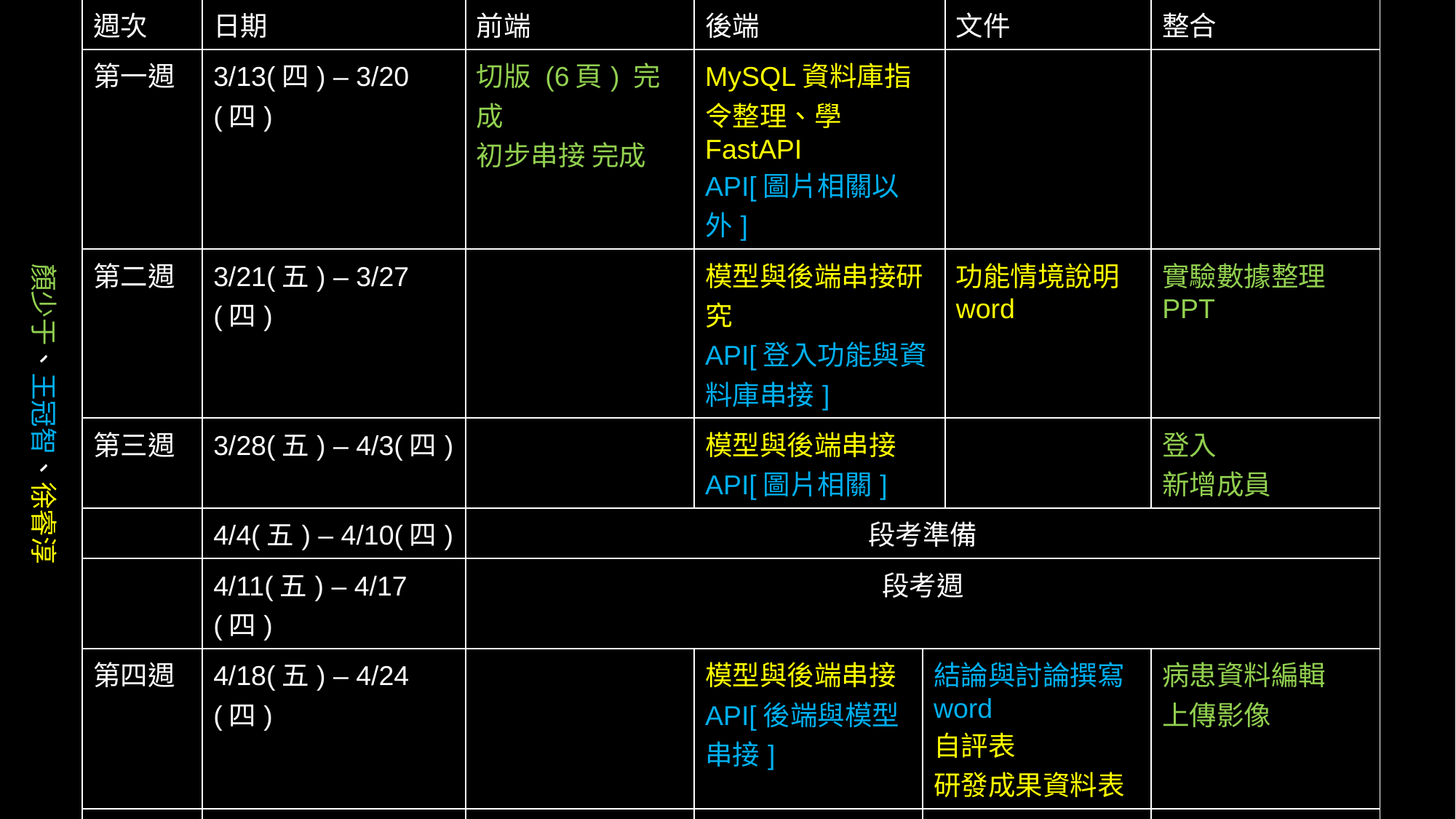

| 週次 | 日期 | 前端 | 後端 |  | 文件 | 整合 |
| --- | --- | --- | --- | --- | --- | --- |
| 第一週 | 3/13(四) – 3/20(四) | 切版 (6頁) 完成 初步串接 完成 | MySQL資料庫指令整理、學FastAPI API[圖片相關以外] |  |  |  |
| 第二週 | 3/21(五) – 3/27(四) |  | 模型與後端串接研究 API[登入功能與資料庫串接] |  | 功能情境說明word | 實驗數據整理PPT |
| 第三週 | 3/28(五) – 4/3(四) |  | 模型與後端串接 API[圖片相關] |  |  | 登入 新增成員 |
|  | 4/4(五) – 4/10(四) | 段考準備 |  |  |  |  |
|  | 4/11(五) – 4/17(四) | 段考週 |  |  |  |  |
| 第四週 | 4/18(五) – 4/24(四) |  | 模型與後端串接 API[後端與模型串接] | 結論與討論撰寫word 自評表 研發成果資料表 |  | 病患資料編輯 上傳影像 |
| 第五週 | 4/25(五) – 5/1(四) |  |  | 作品構想書 介紹影片劇本 |  | 折線圖 腦部影像顯示 風險程度圖 |
| 第六週 | 5/2(五) – 5/8(四) |  |  | 介紹影片(3min) |  |  |
|  | 5/9(五) – 5/12(一) | 5/12(一)報名截止 |  |  |  |  |
顏少于、王冠智、徐睿淳